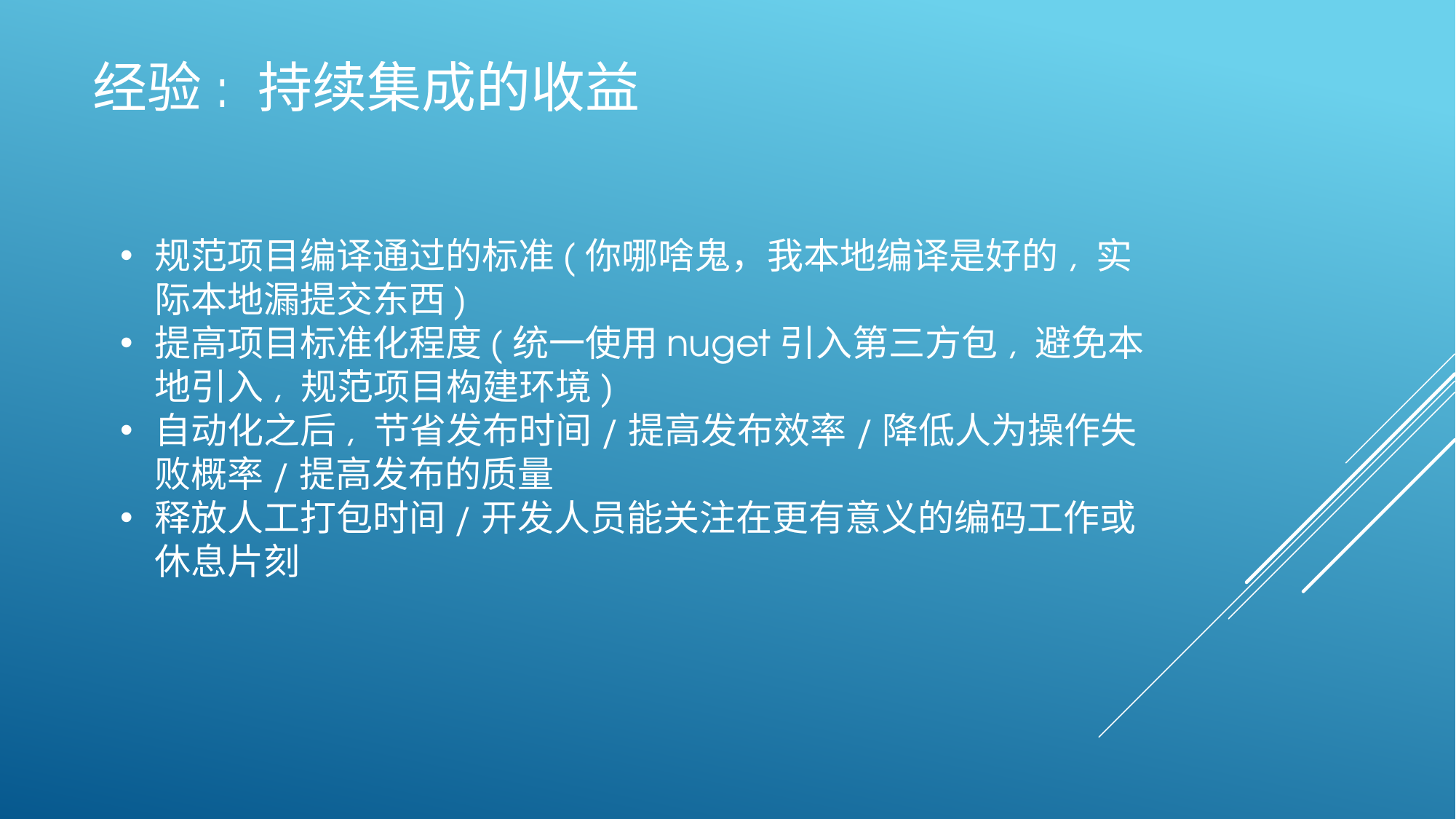

# 经验: 持续集成的收益
规范项目编译通过的标准(你哪啥鬼，我本地编译是好的, 实际本地漏提交东西)
提高项目标准化程度(统一使用nuget引入第三方包, 避免本地引入, 规范项目构建环境)
自动化之后, 节省发布时间/提高发布效率/降低人为操作失败概率/提高发布的质量
释放人工打包时间/开发人员能关注在更有意义的编码工作或休息片刻